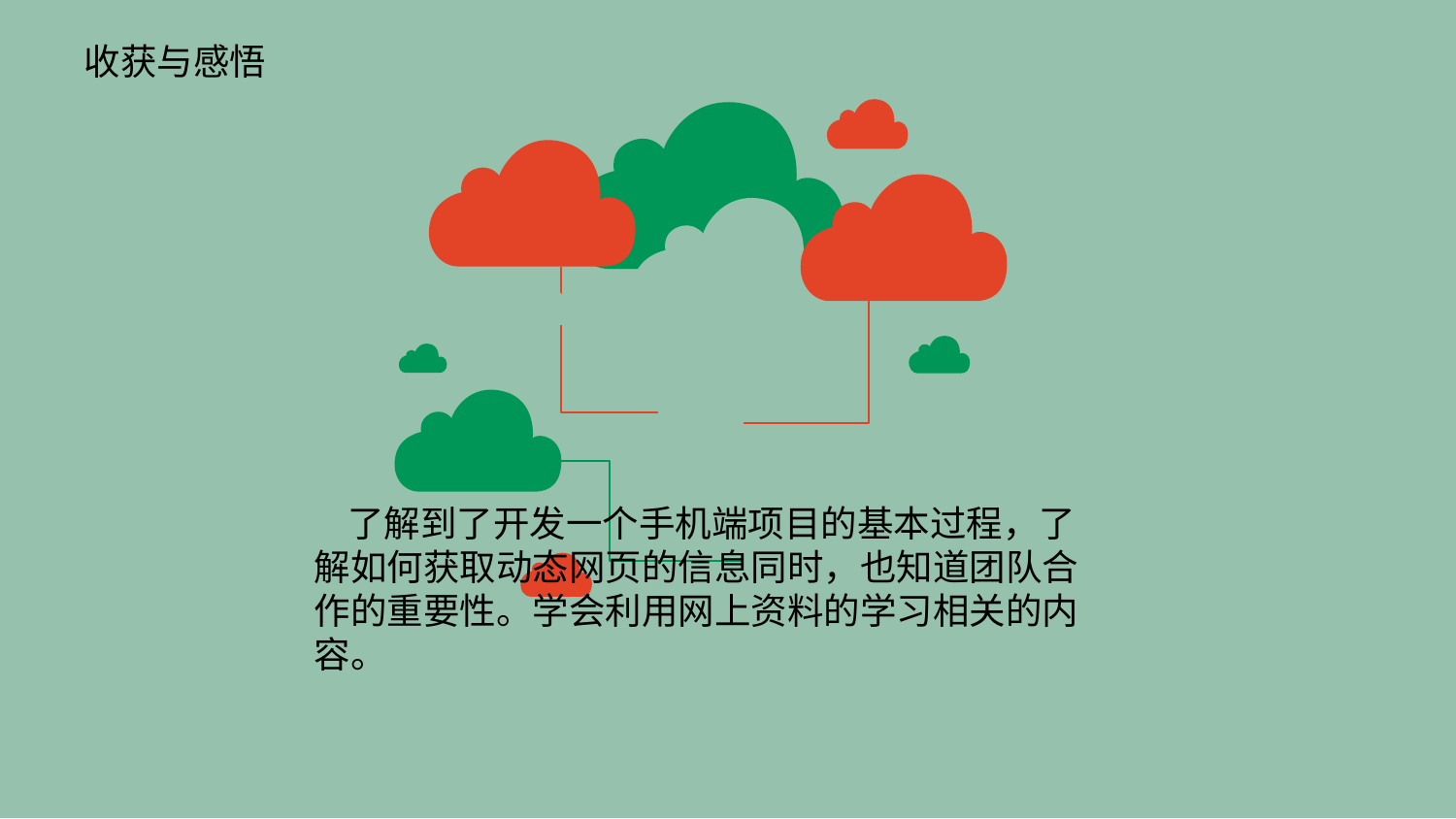

收获与感悟

   了解到了开发一个手机端项目的基本过程，了解如何获取动态网页的信息同时，也知道团队合作的重要性。学会利用网上资料的学习相关的内容。